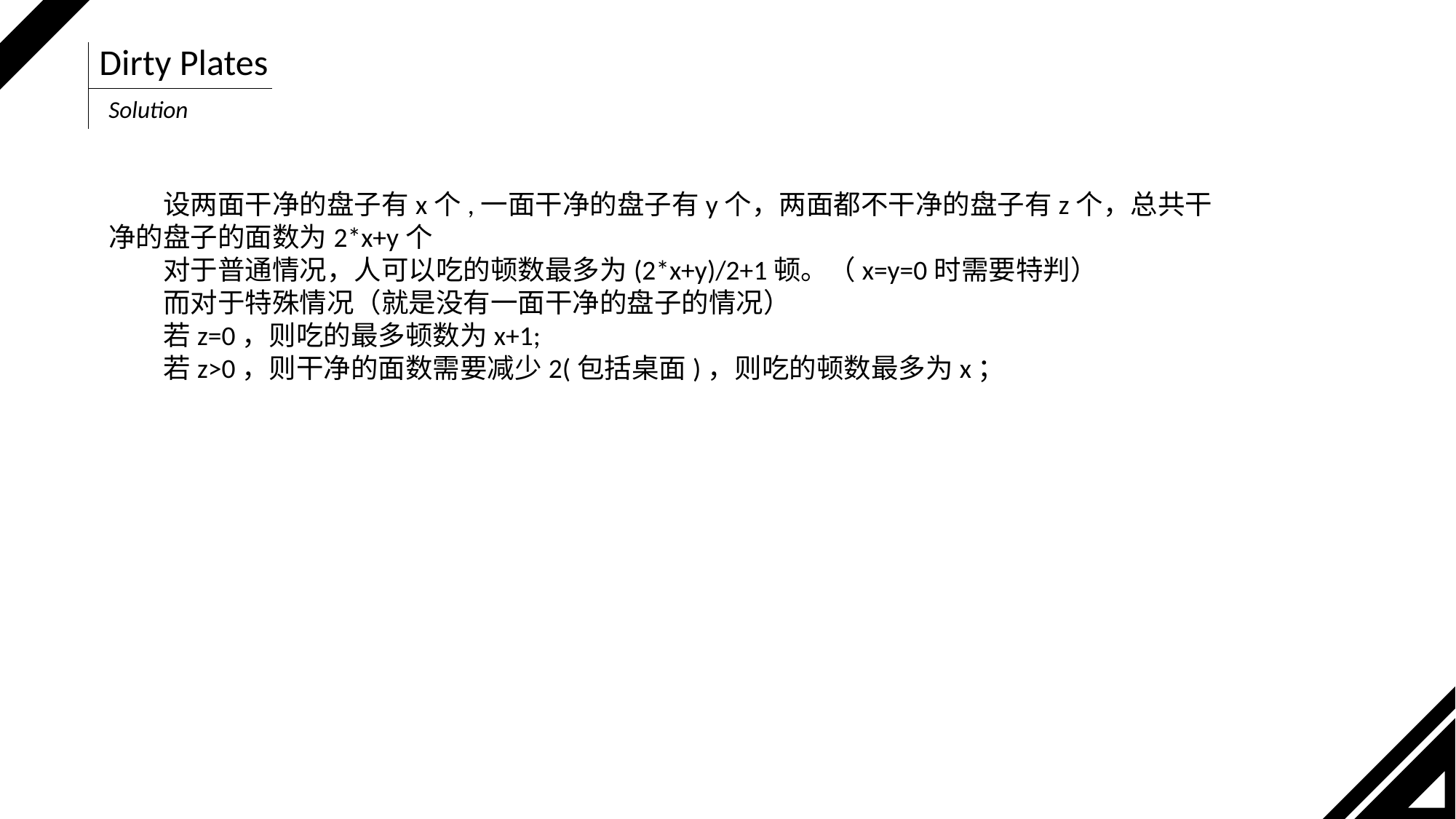

Dirty Plates
Solution
设两面干净的盘子有x个,一面干净的盘子有y个，两面都不干净的盘子有z个，总共干净的盘子的面数为2*x+y个
对于普通情况，人可以吃的顿数最多为(2*x+y)/2+1顿。（x=y=0时需要特判）
而对于特殊情况（就是没有一面干净的盘子的情况）
若z=0，则吃的最多顿数为x+1;
若z>0，则干净的面数需要减少2(包括桌面)，则吃的顿数最多为x；